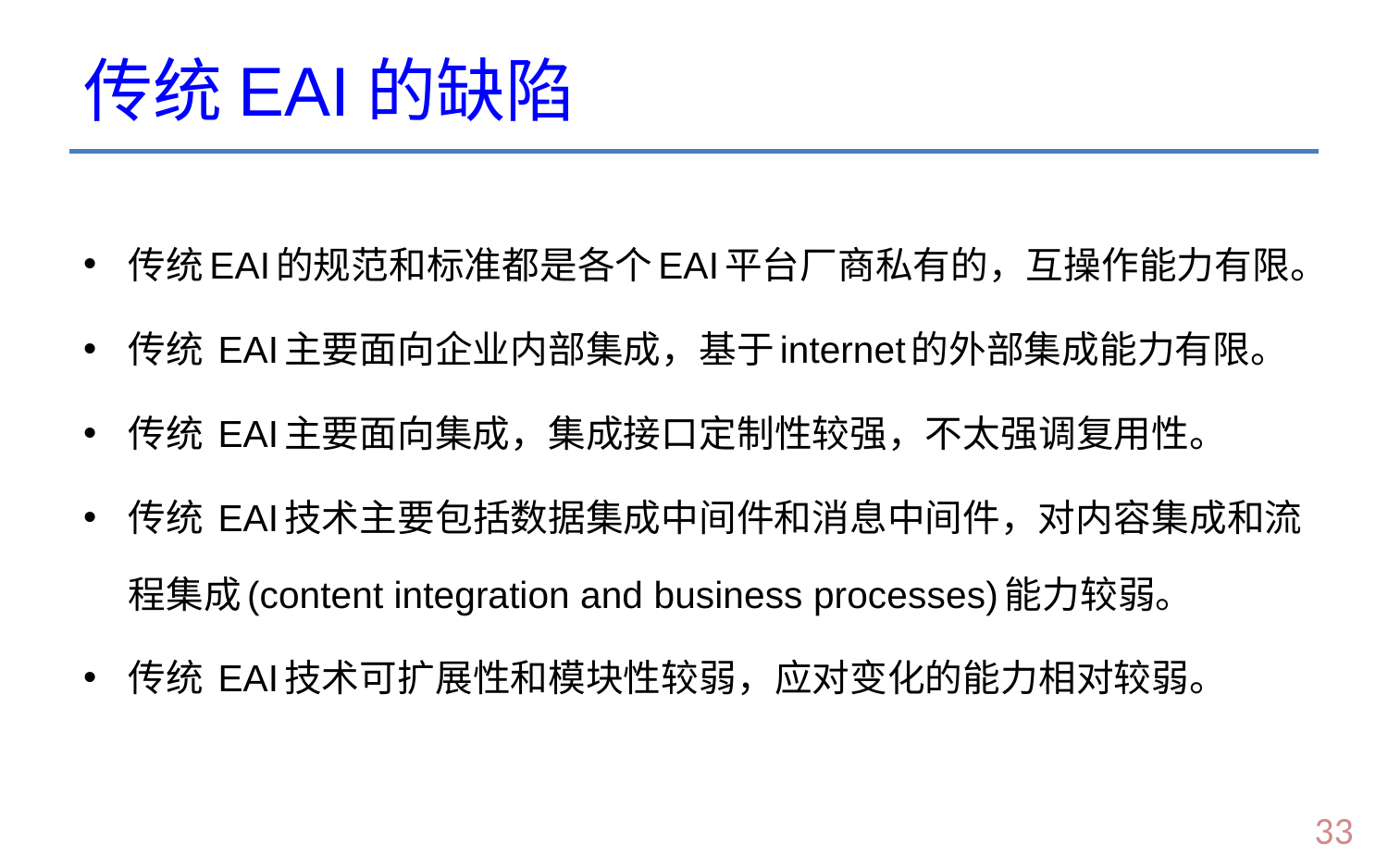

# 传统EAI的缺陷
传统EAI的规范和标准都是各个EAI平台厂商私有的，互操作能力有限。
传统 EAI主要面向企业内部集成，基于internet的外部集成能力有限。
传统 EAI主要面向集成，集成接口定制性较强，不太强调复用性。
传统 EAI技术主要包括数据集成中间件和消息中间件，对内容集成和流程集成(content integration and business processes)能力较弱。
传统 EAI技术可扩展性和模块性较弱，应对变化的能力相对较弱。
33